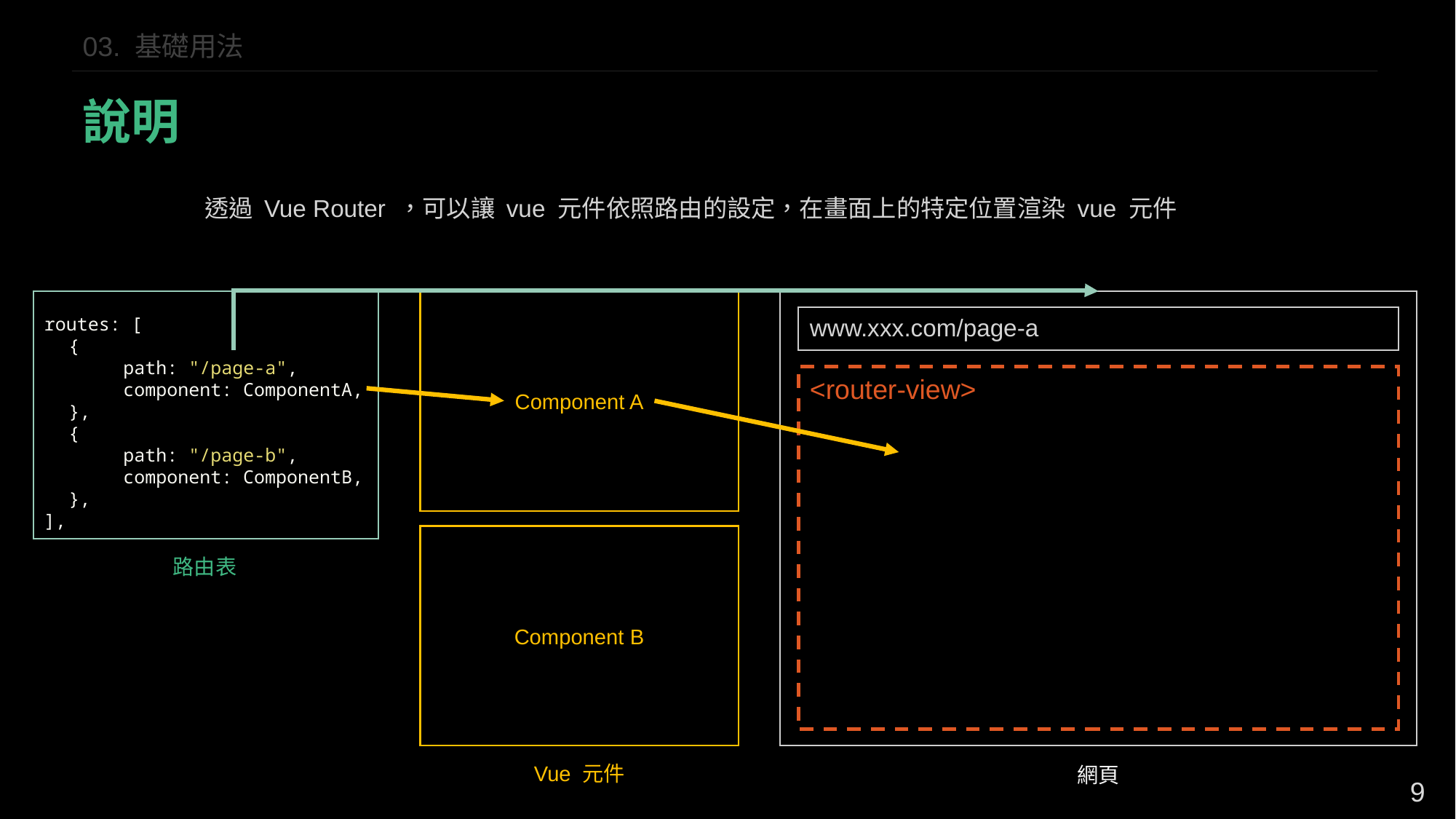

03. 基礎用法
說明
透過 Vue Router ，可以讓 vue 元件依照路由的設定，在畫面上的特定位置渲染 vue 元件

www.xxx.com/page-a
routes: [
{
path: "/page-a",
component: ComponentA,
},
{
path: "/page-b",
component: ComponentB,
},
],

<router-view>
Component A

路由表
Component B
Vue 元件
網頁